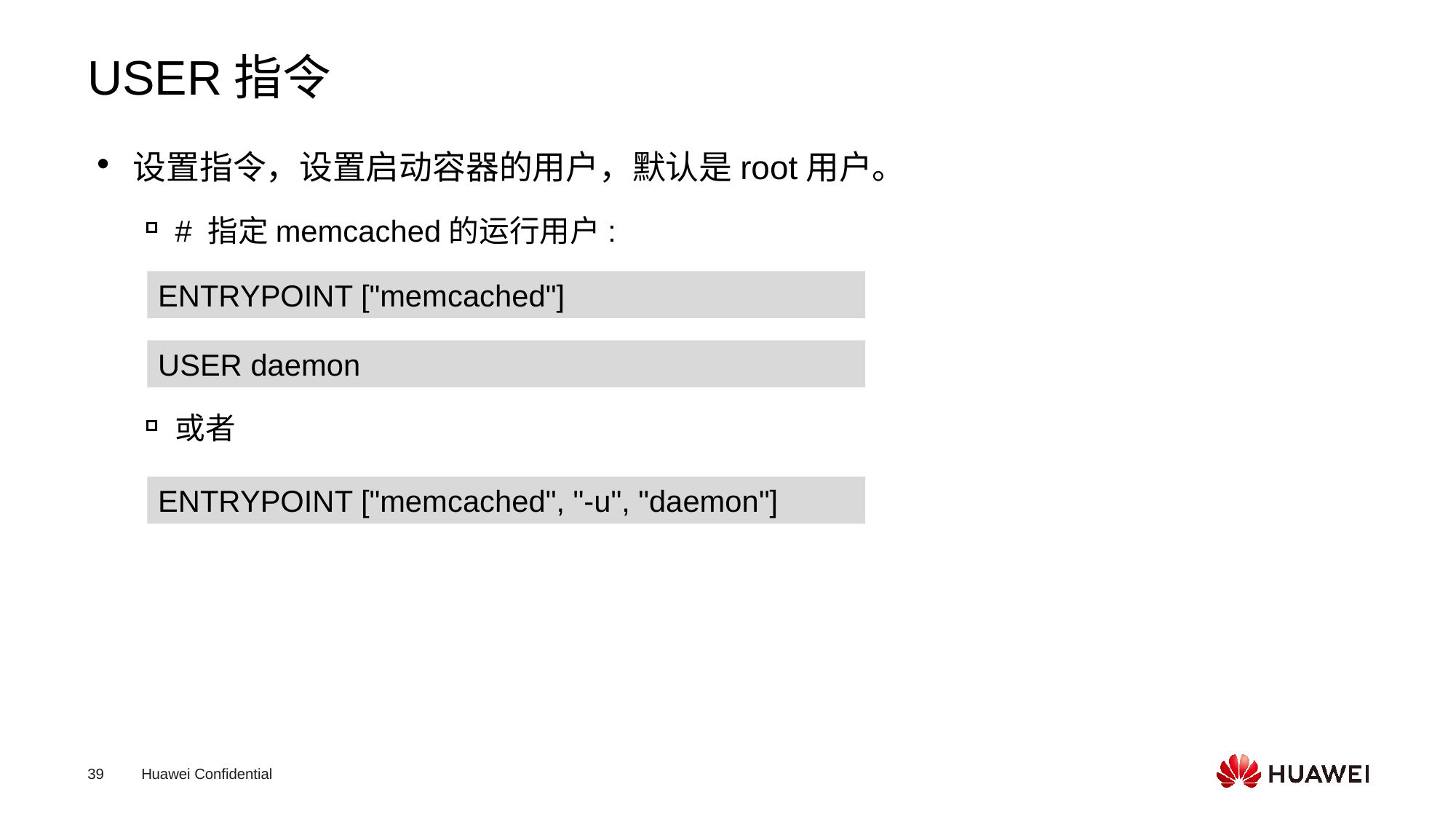

# USER指令
设置指令，设置启动容器的用户，默认是root用户。
# 指定memcached的运行用户:

或者

ENTRYPOINT ["memcached"]
USER daemon
ENTRYPOINT ["memcached", "-u", "daemon"]